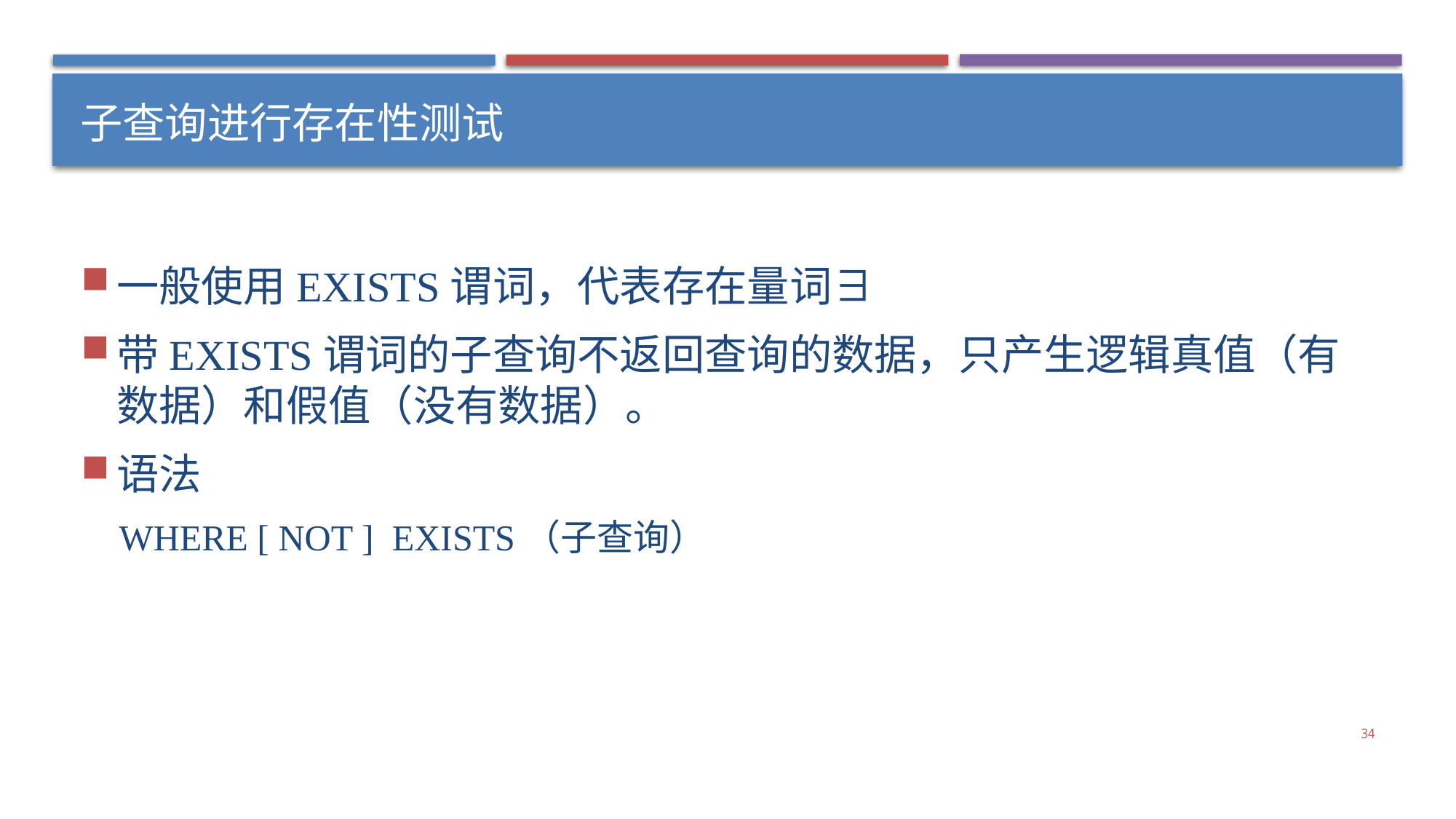

# 子查询进行存在性测试
一般使用EXISTS谓词，代表存在量词∃
带EXISTS谓词的子查询不返回查询的数据，只产生逻辑真值（有数据）和假值（没有数据）。
语法
WHERE [ NOT ]  EXISTS（子查询）

34